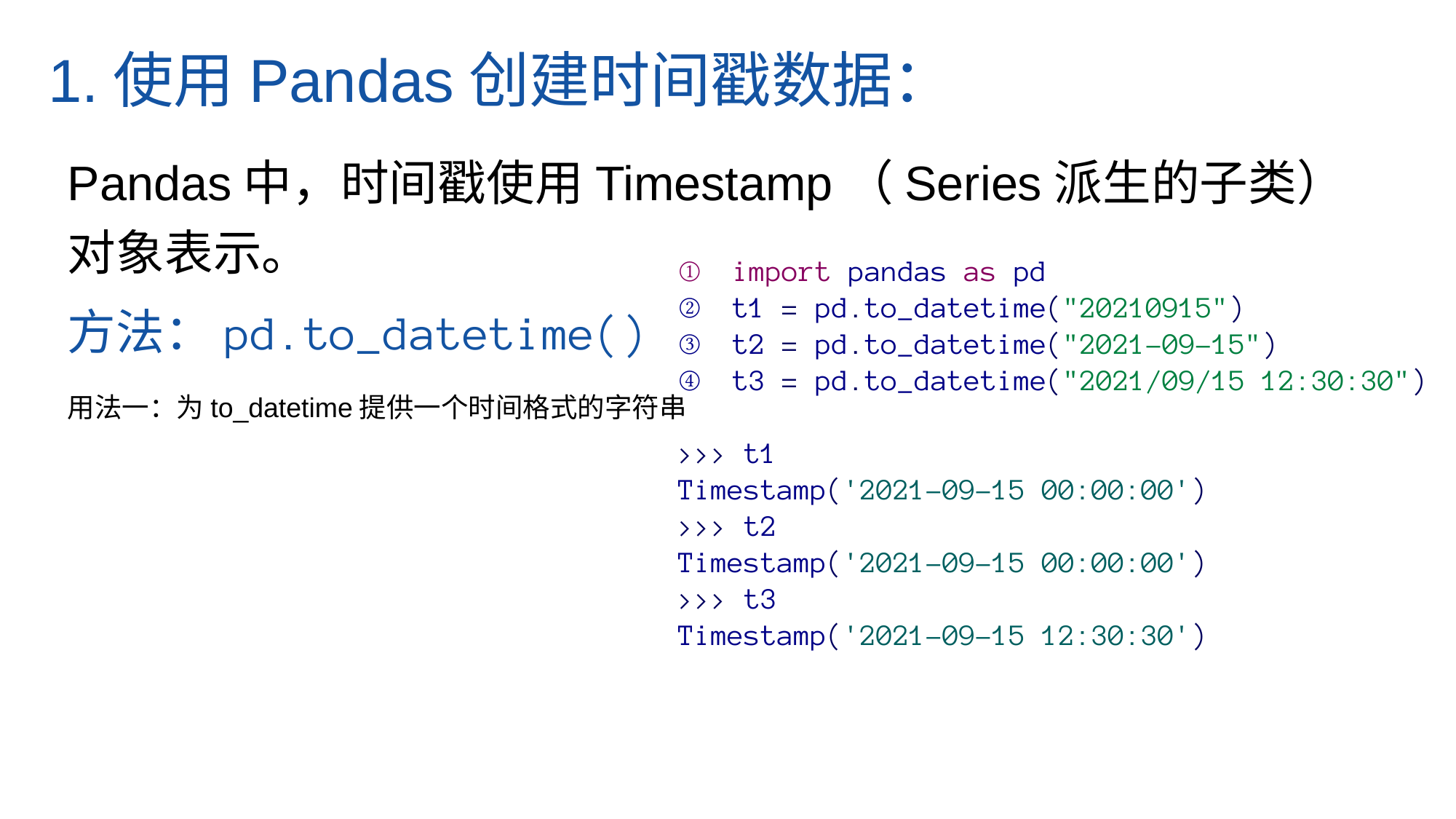

1.使用Pandas创建时间戳数据：
Pandas中，时间戳使用Timestamp（Series派生的子类）对象表示。
import pandas as pd
t1 = pd.to_datetime("20210915")
t2 = pd.to_datetime("2021-09-15")
t3 = pd.to_datetime("2021/09/15 12:30:30")

>>> t1
Timestamp('2021-09-15 00:00:00')
>>> t2
Timestamp('2021-09-15 00:00:00')
>>> t3
Timestamp('2021-09-15 12:30:30')
方法：pd.to_datetime()
用法一：为to_datetime提供一个时间格式的字符串